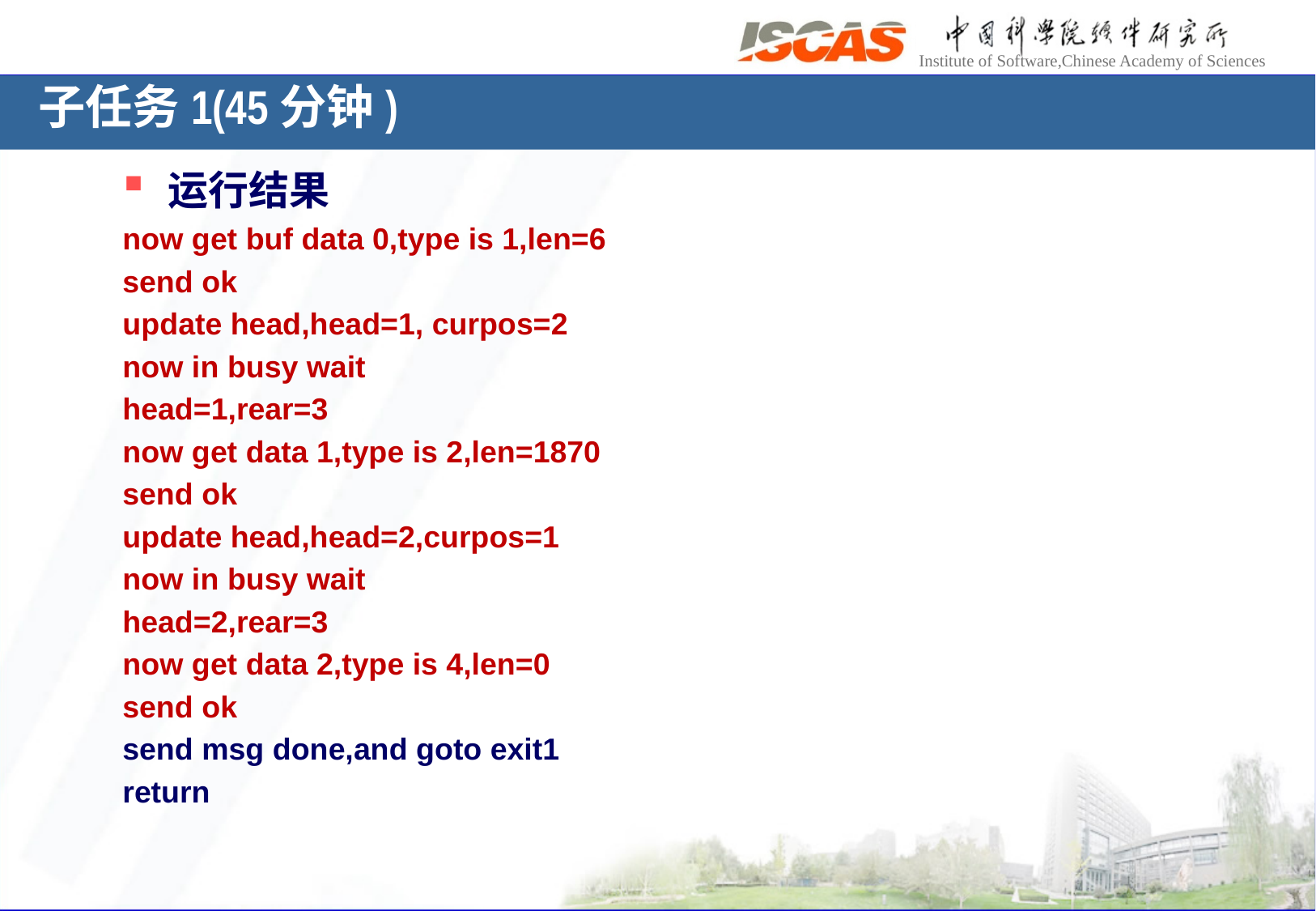

子任务1(45分钟)
运行结果
now get buf data 0,type is 1,len=6
send ok
update head,head=1, curpos=2
now in busy wait
head=1,rear=3
now get data 1,type is 2,len=1870
send ok
update head,head=2,curpos=1
now in busy wait
head=2,rear=3
now get data 2,type is 4,len=0
send ok
send msg done,and goto exit1
return